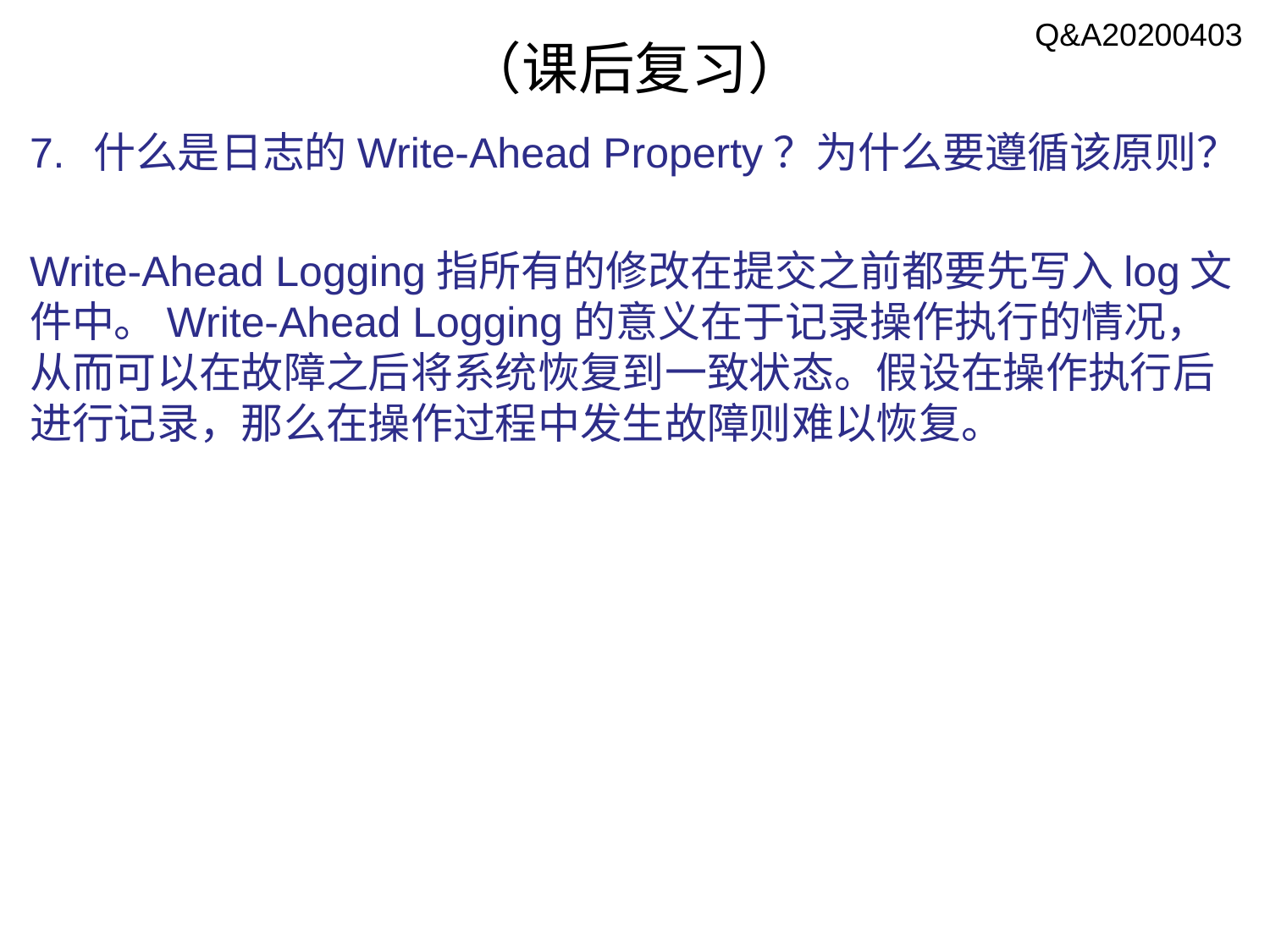

Q&A20200403
# （课后复习）
什么是日志的Write-Ahead Property？为什么要遵循该原则？

Write-Ahead Logging指所有的修改在提交之前都要先写入log文件中。Write-Ahead Logging的意义在于记录操作执行的情况，从而可以在故障之后将系统恢复到一致状态。假设在操作执行后进行记录，那么在操作过程中发生故障则难以恢复。